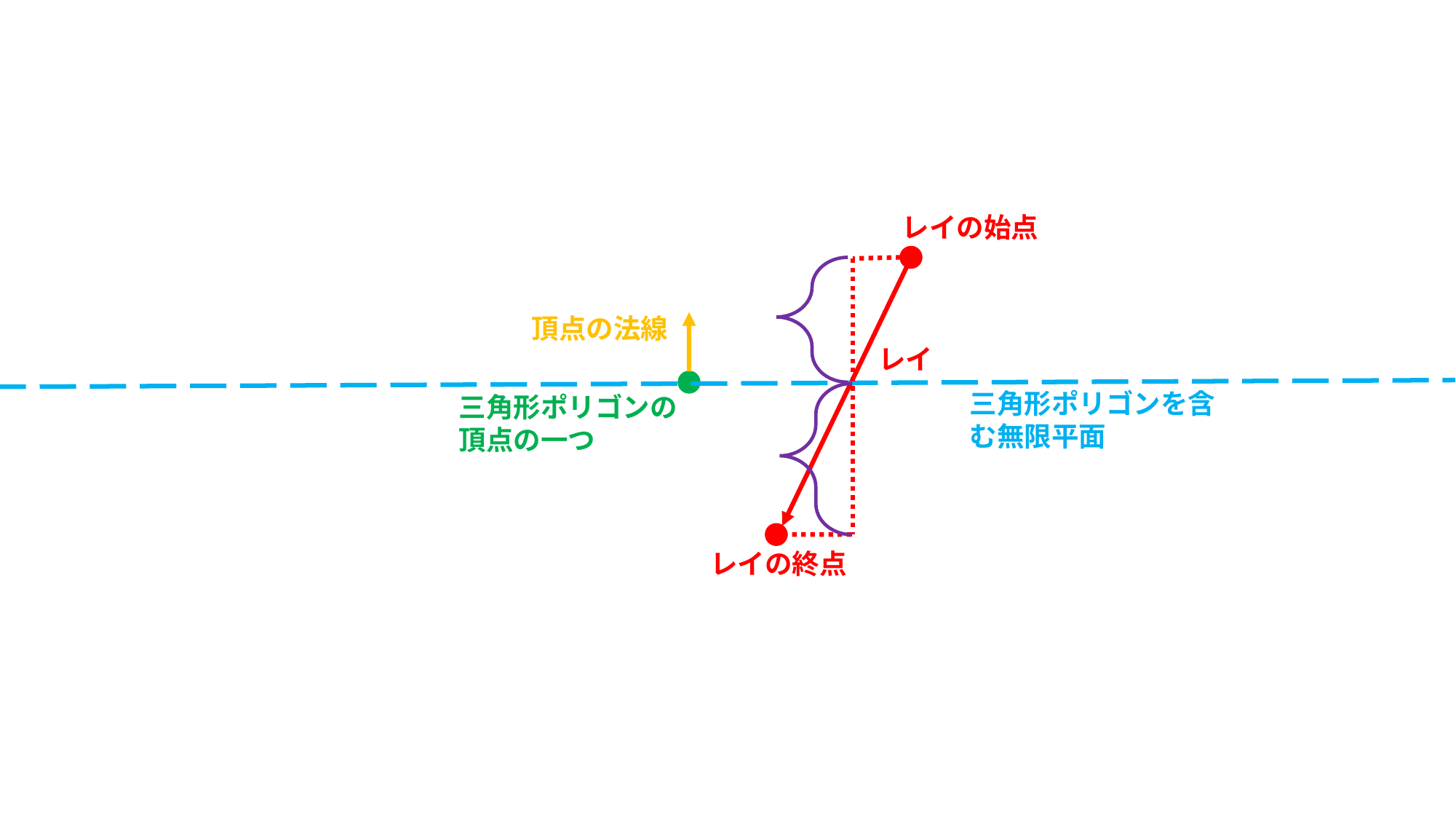

レイの始点

頂点の法線
レイ

三角形ポリゴンを含む無限平面

三角形ポリゴンの頂点の一つ

レイの終点